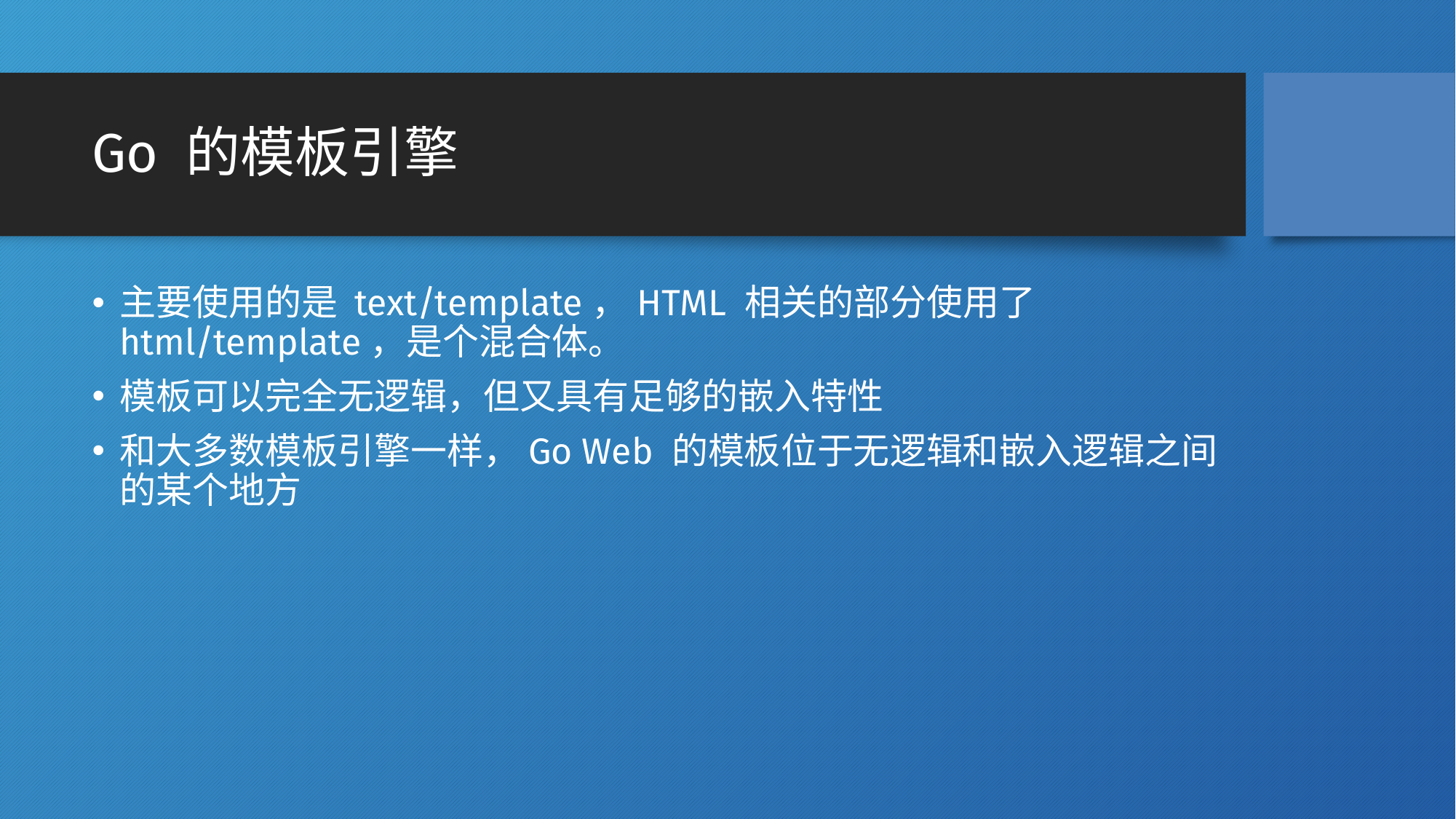

# Go 的模板引擎
主要使用的是 text/template，HTML 相关的部分使用了 html/template，是个混合体。
模板可以完全无逻辑，但又具有足够的嵌入特性
和大多数模板引擎一样，Go Web 的模板位于无逻辑和嵌入逻辑之间的某个地方